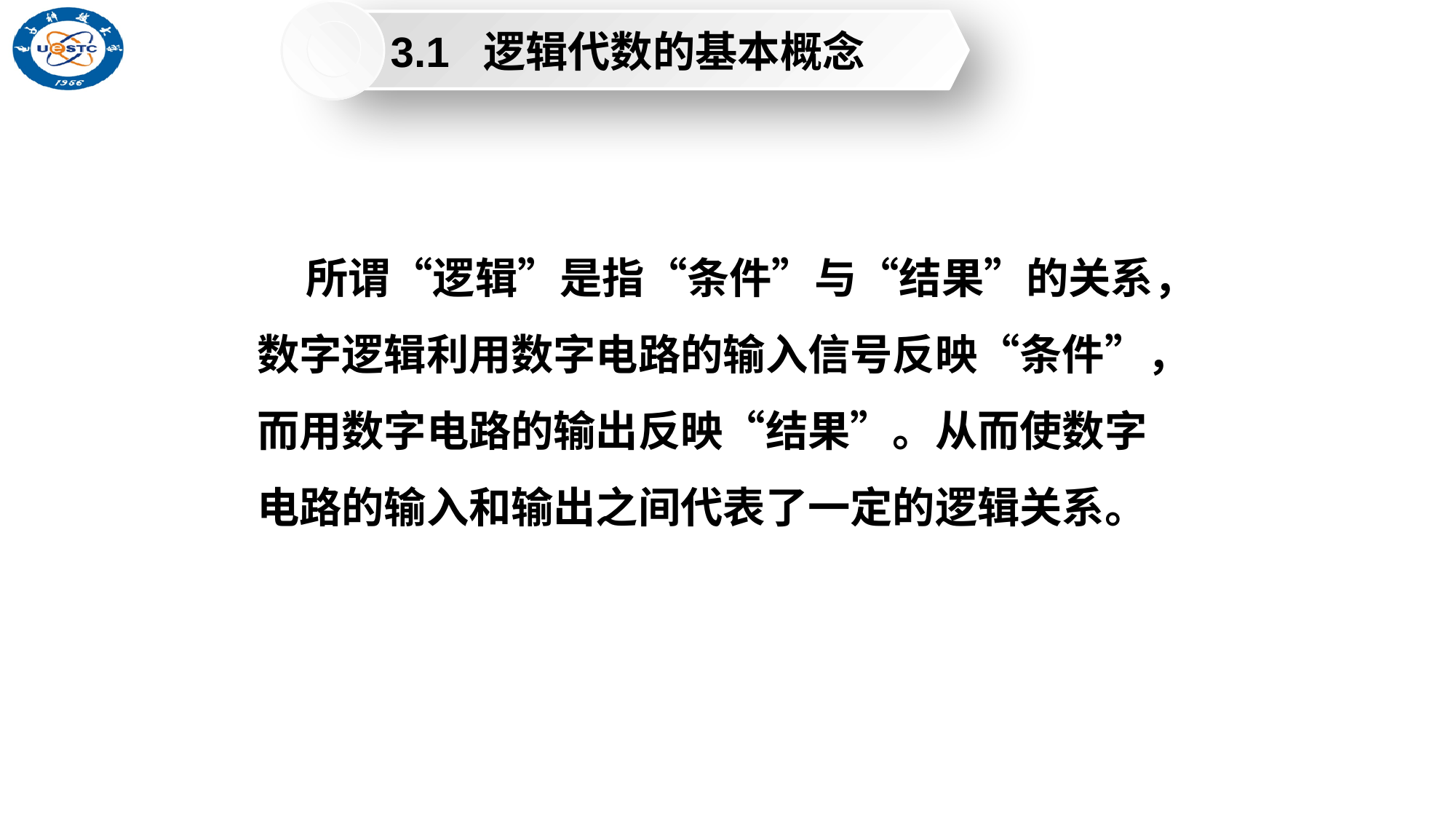

3.1  逻辑代数的基本概念

    所谓“逻辑”是指“条件”与“结果”的关系，数字逻辑利用数字电路的输入信号反映“条件”，而用数字电路的输出反映“结果”。从而使数字电路的输入和输出之间代表了一定的逻辑关系。